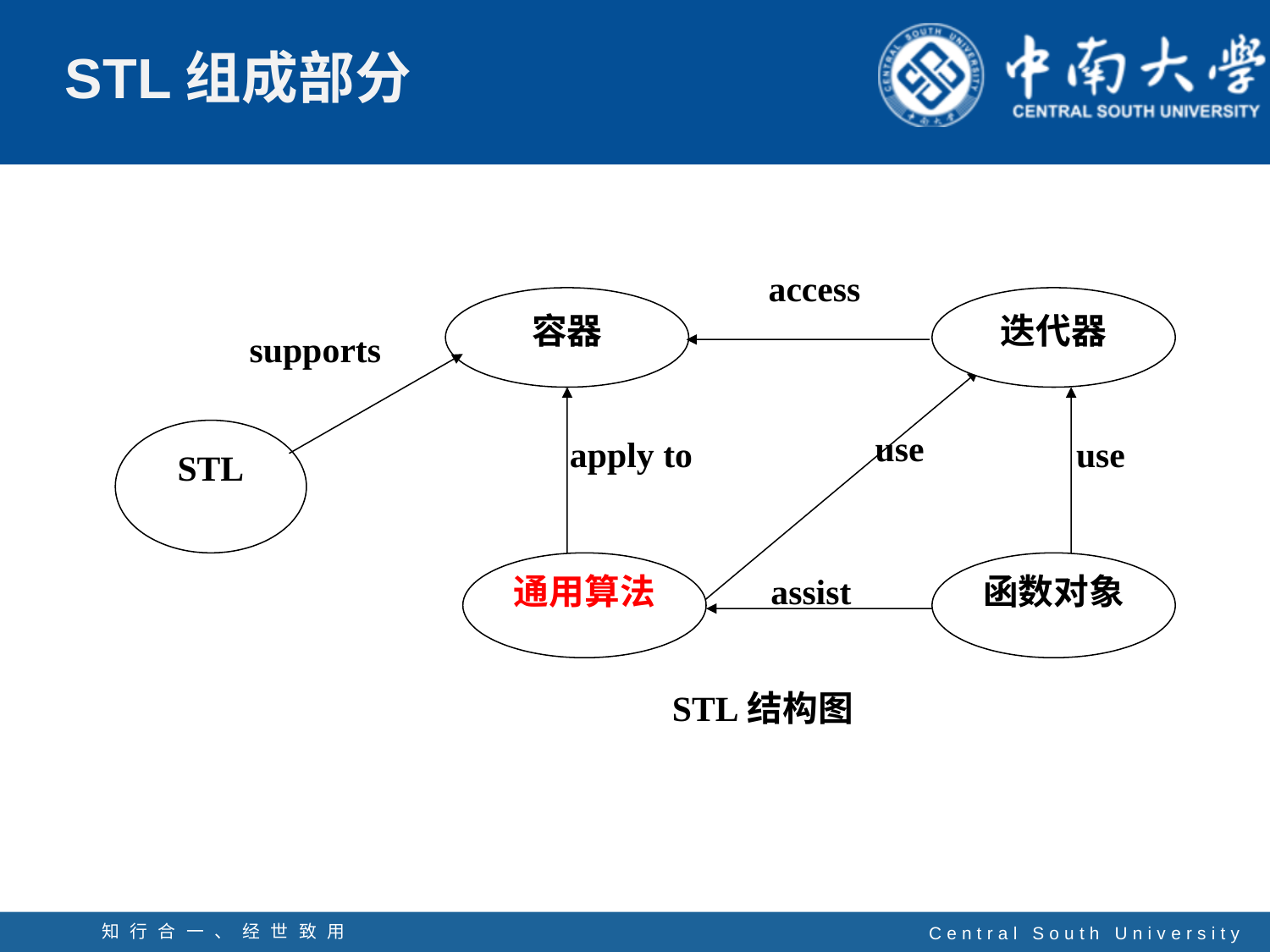

access
容器
迭代器
supports

STL
use
apply to
use

assist
通用算法
函数对象

 STL结构图

知行合一、经世致用
自强不息 厚德载物
Central South University
8